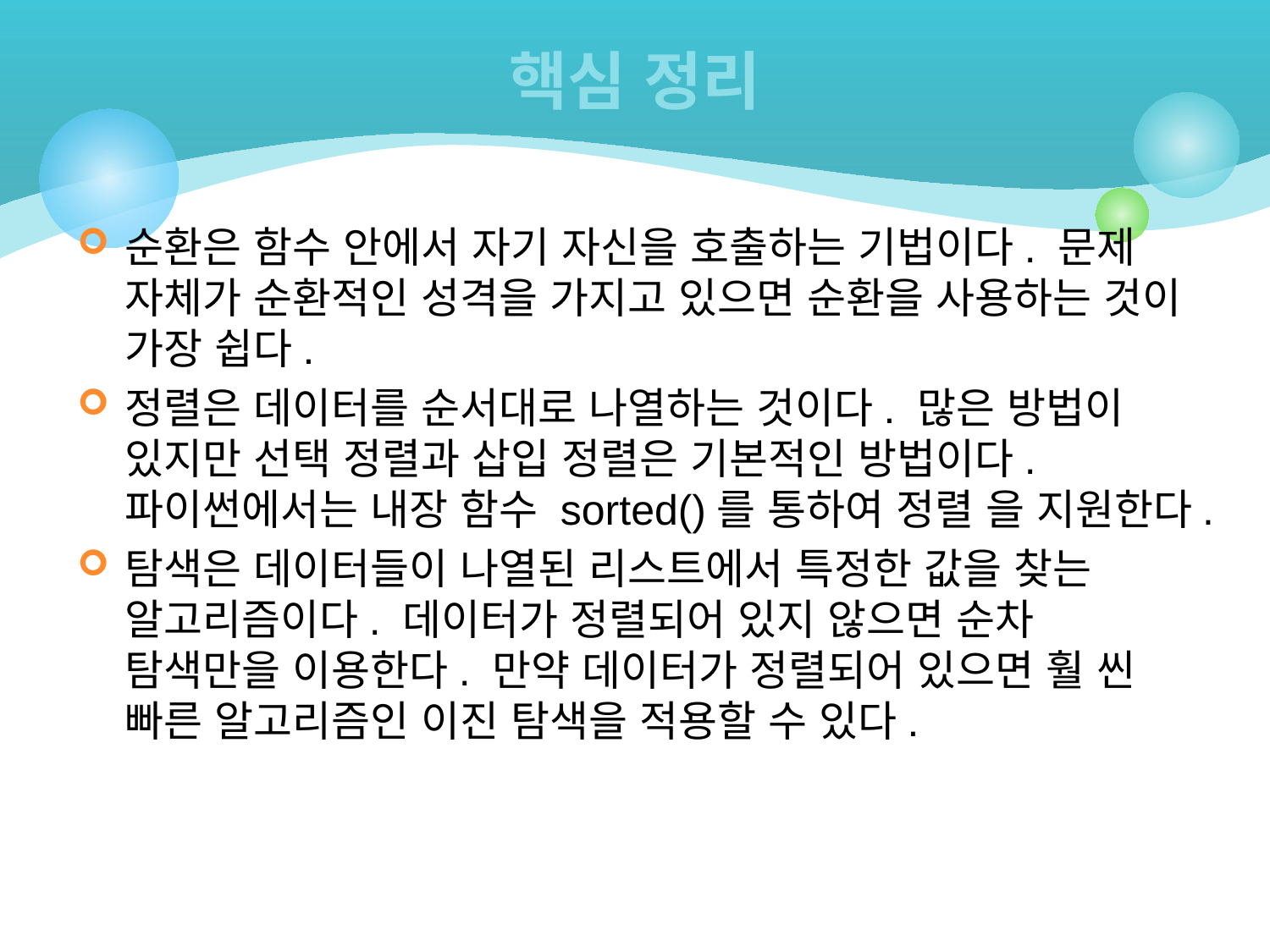

# 핵심 정리
순환은 함수 안에서 자기 자신을 호출하는 기법이다. 문제 자체가 순환적인 성격을 가지고 있으면 순환을 사용하는 것이 가장 쉽다.
정렬은 데이터를 순서대로 나열하는 것이다. 많은 방법이 있지만 선택 정렬과 삽입 정렬은 기본적인 방법이다. 파이썬에서는 내장 함수 sorted()를 통하여 정렬 을 지원한다.
탐색은 데이터들이 나열된 리스트에서 특정한 값을 찾는 알고리즘이다. 데이터가 정렬되어 있지 않으면 순차 탐색만을 이용한다. 만약 데이터가 정렬되어 있으면 훨 씬 빠른 알고리즘인 이진 탐색을 적용할 수 있다.